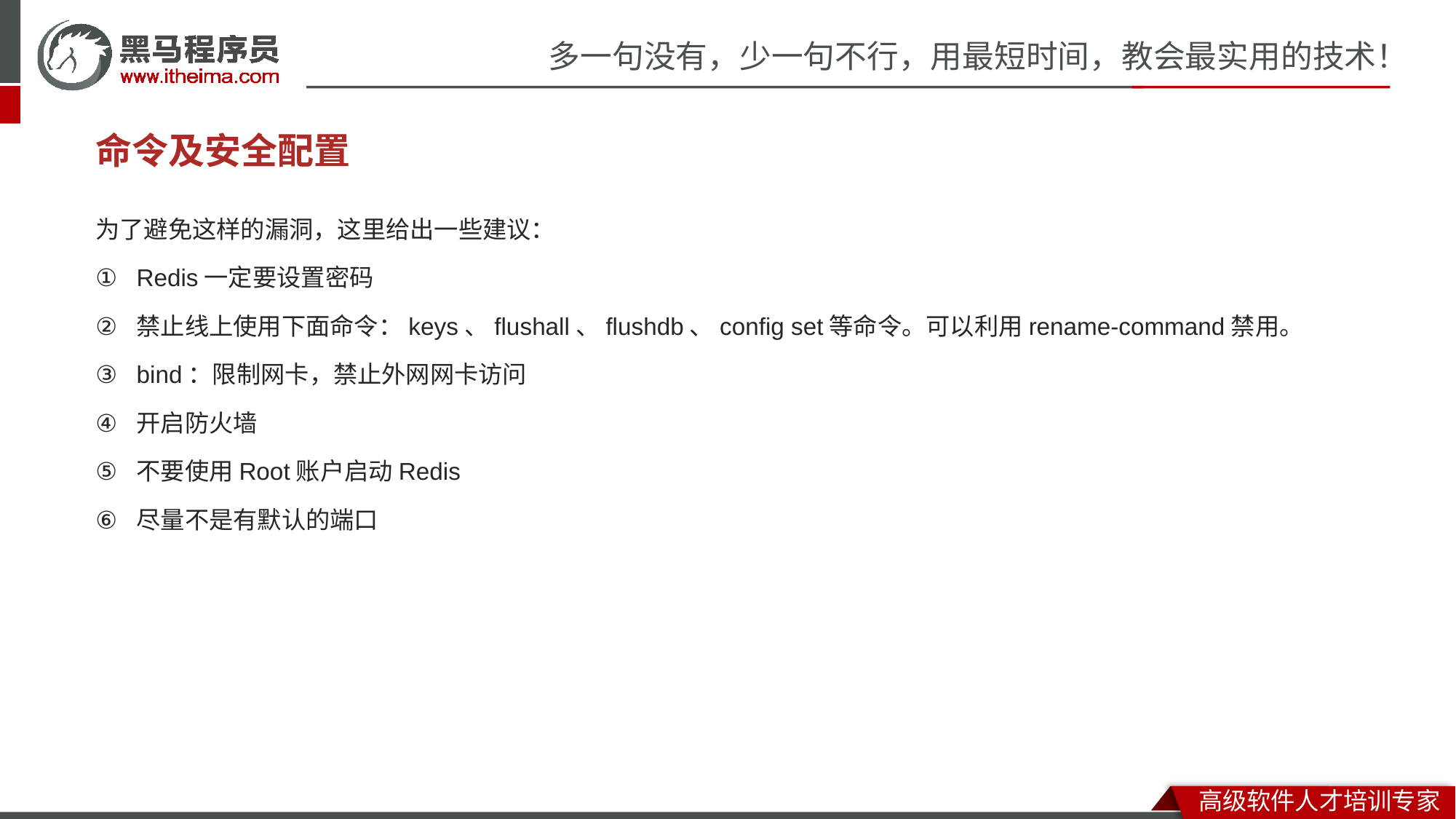

# 命令及安全配置
为了避免这样的漏洞，这里给出一些建议：
Redis一定要设置密码
禁止线上使用下面命令：keys、flushall、flushdb、config set等命令。可以利用rename-command禁用。
bind：限制网卡，禁止外网网卡访问
开启防火墙
不要使用Root账户启动Redis
尽量不是有默认的端口